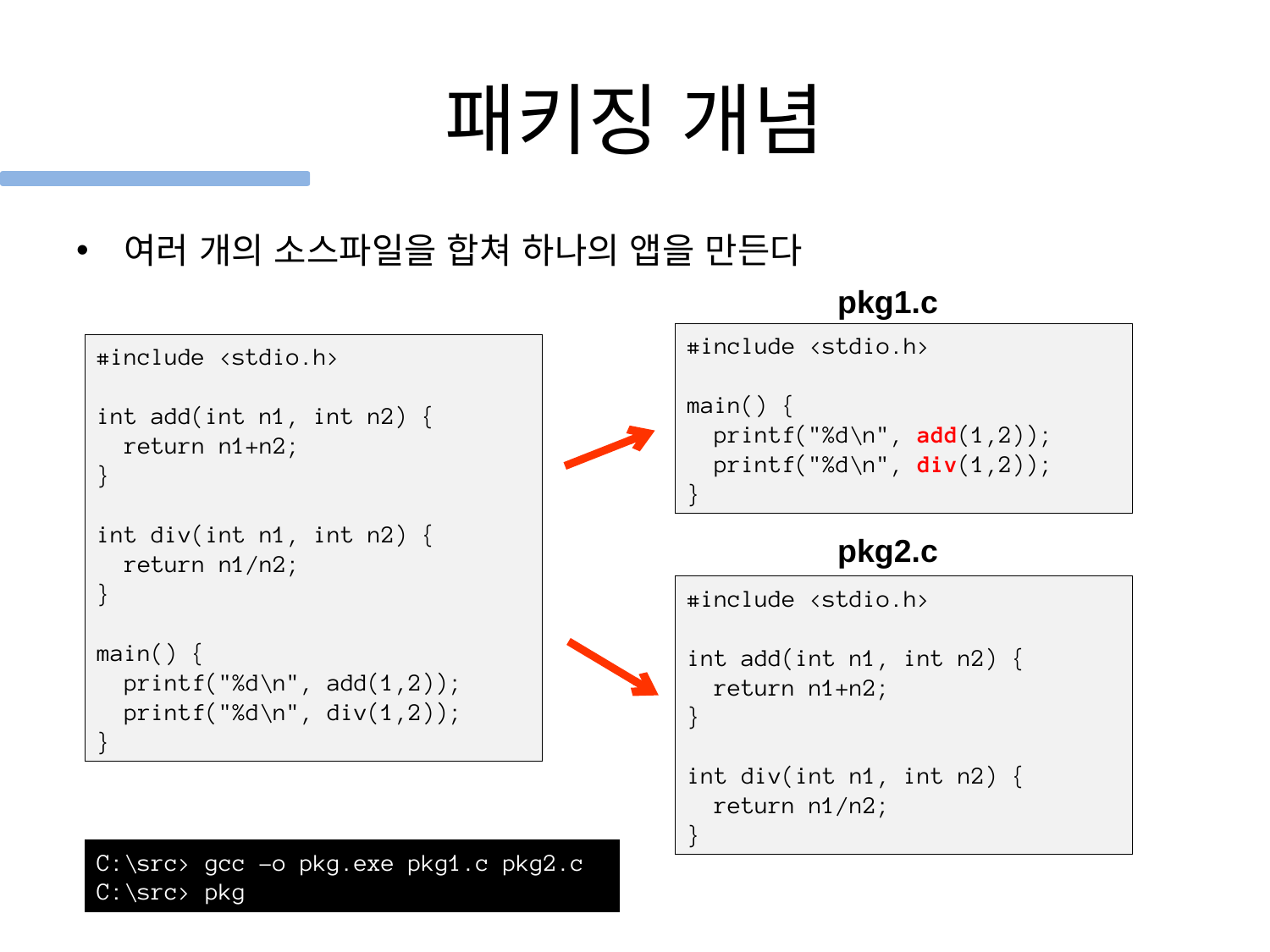

# 패키징 개념

여러 개의 소스파일을 합쳐 하나의 앱을 만든다
pkg1.c
#include <stdio.h>

main() {
  printf("%d\n", add(1,2));
  printf("%d\n", div(1,2));
}
#include <stdio.h>

int add(int n1, int n2) {
  return n1+n2;
}

int div(int n1, int n2) {
  return n1/n2;
}

main() {
  printf("%d\n", add(1,2));
  printf("%d\n", div(1,2));
}
pkg2.c
#include <stdio.h>

int add(int n1, int n2) {
  return n1+n2;
}

int div(int n1, int n2) {
  return n1/n2;
}
C:\src> gcc –o pkg.exe pkg1.c pkg2.c
C:\src> pkg